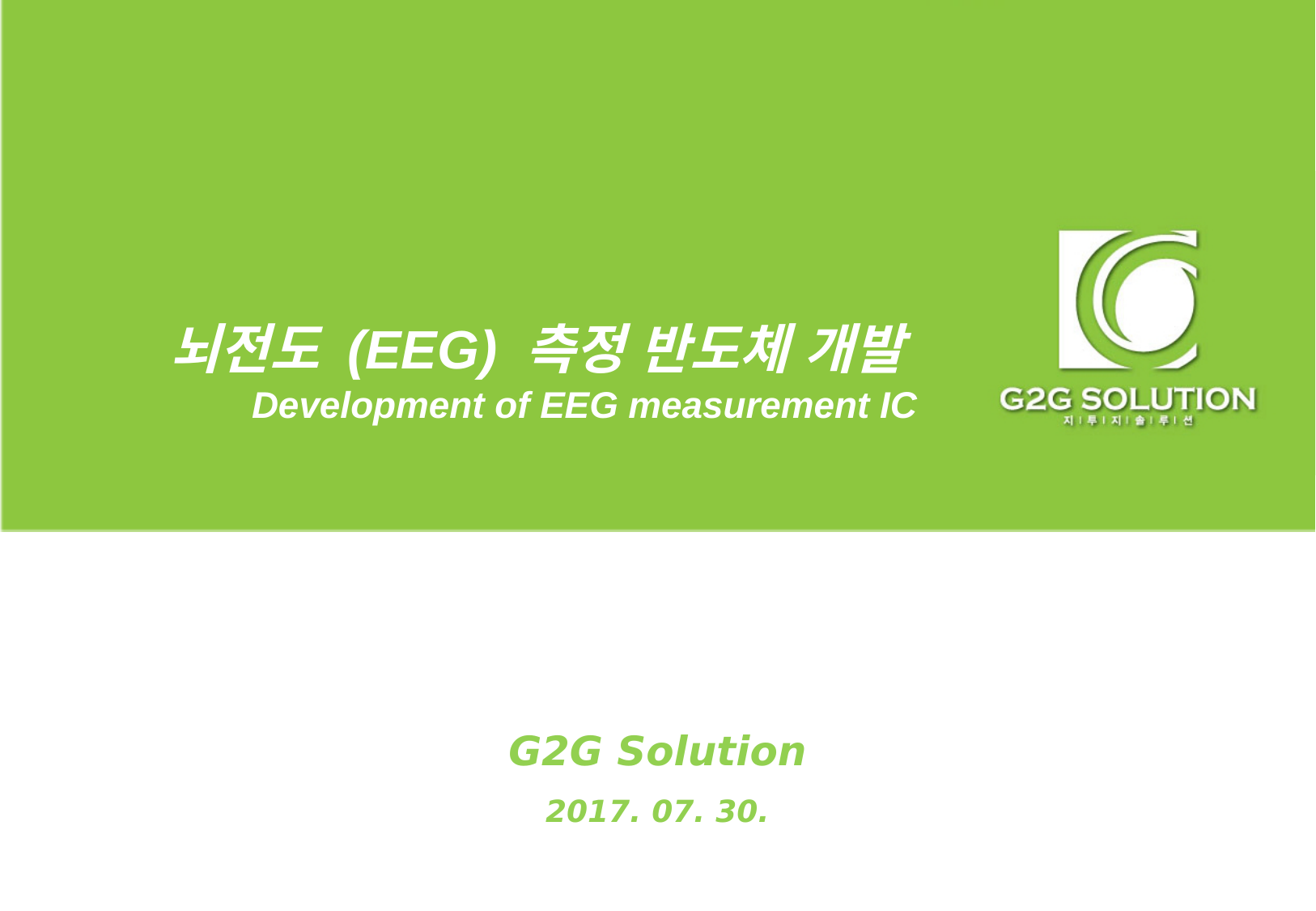

# 뇌전도 (EEG) 측정 반도체 개발Development of EEG measurement IC
G2G Solution
2017. 07. 30.